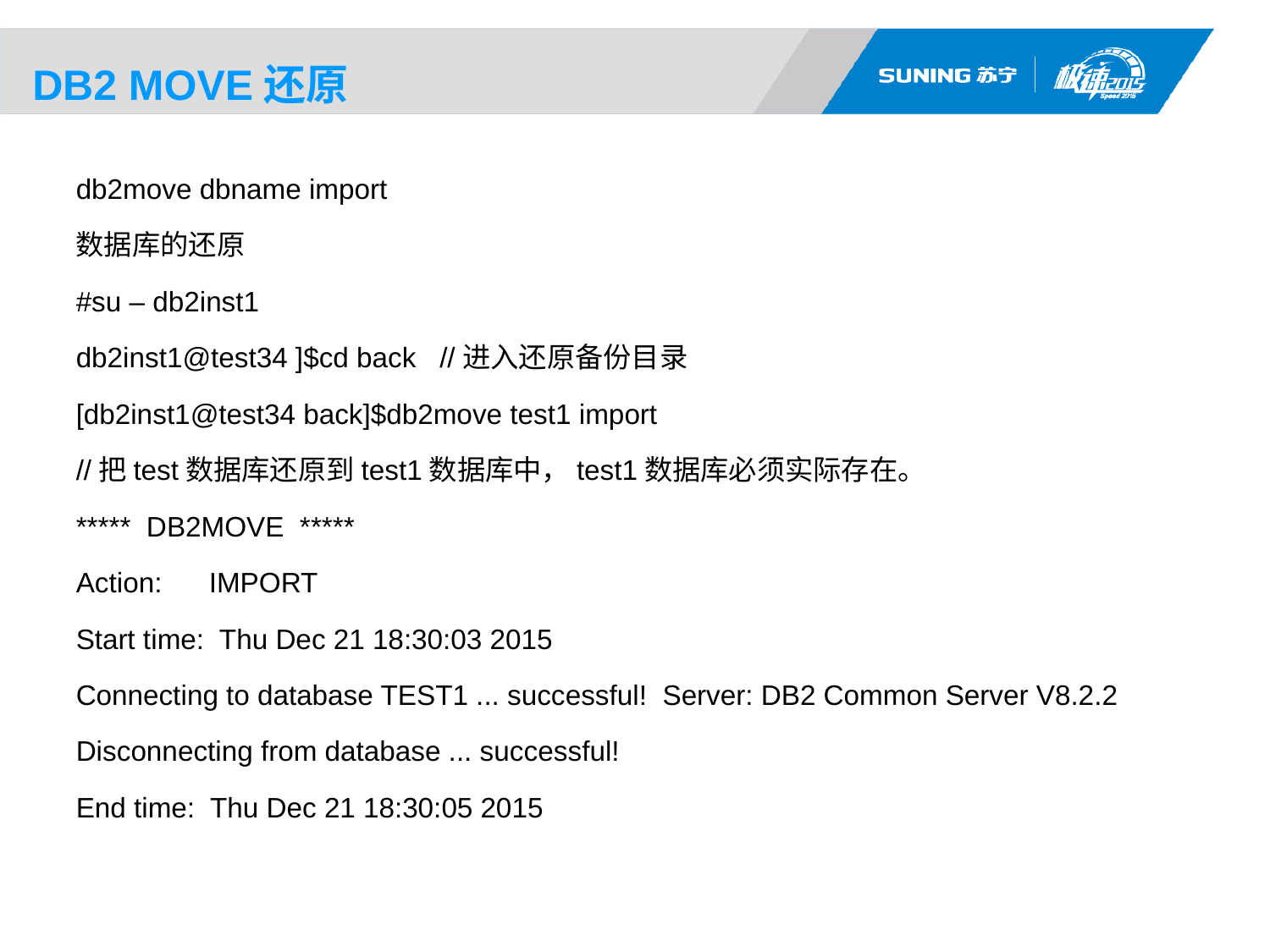

# DB2 MOVE还原
db2move dbname import
数据库的还原
#su – db2inst1
db2inst1@test34 ]$cd back   //进入还原备份目录
[db2inst1@test34 back]$db2move test1 import
//把test数据库还原到test1数据库中，test1数据库必须实际存在。
*****  DB2MOVE  *****
Action:      IMPORT
Start time:  Thu Dec 21 18:30:03 2015
Connecting to database TEST1 ... successful!  Server: DB2 Common Server V8.2.2
Disconnecting from database ... successful!
End time:  Thu Dec 21 18:30:05 2015